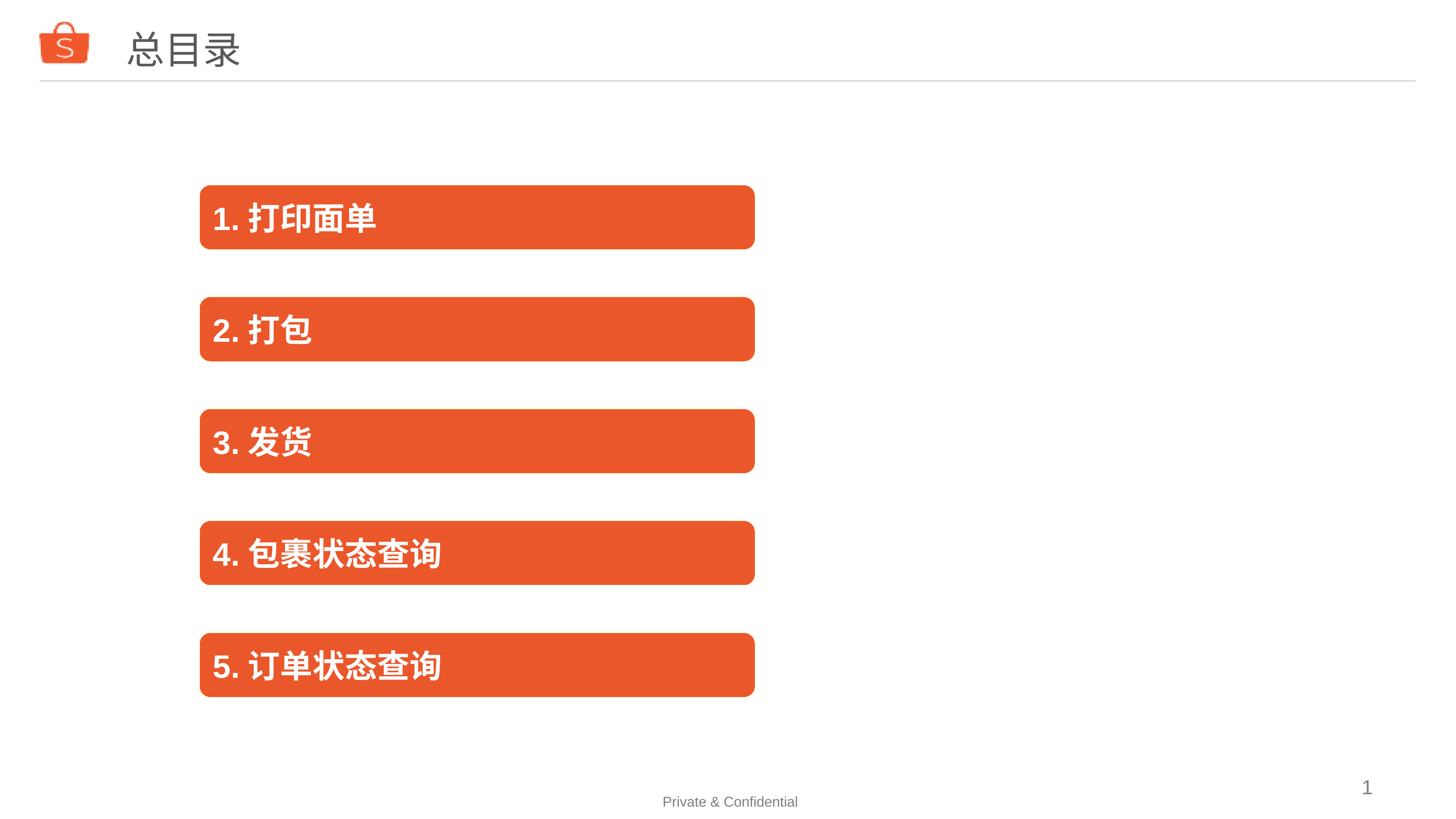

# 总目录
1.打印面单
2.打包
3.发货
4.包裹状态查询
5.订单状态查询